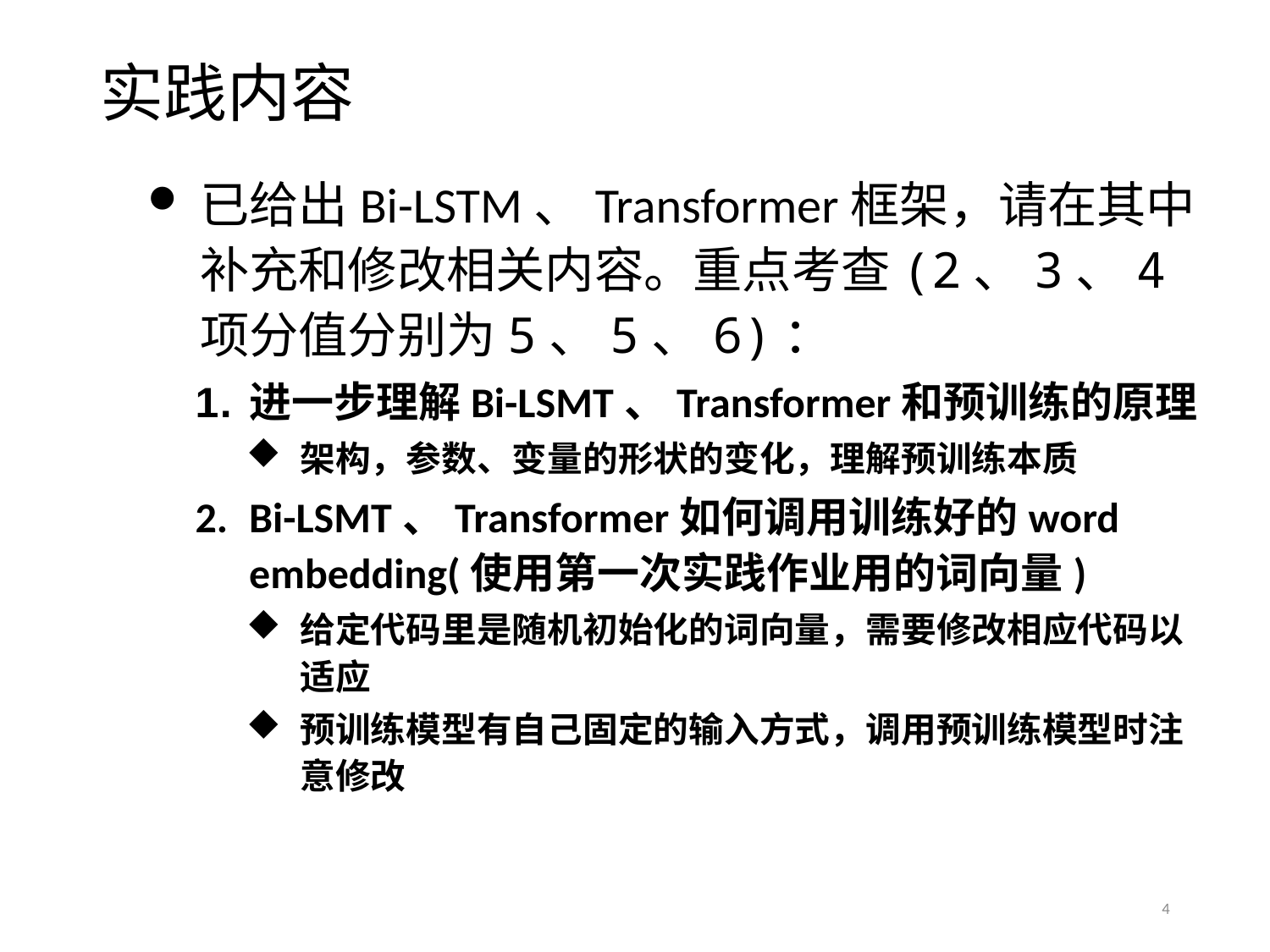

# 实践内容
已给出Bi-LSTM、Transformer框架，请在其中补充和修改相关内容。重点考查(2、3、4项分值分别为5、5、6)：
进一步理解Bi-LSMT、Transformer和预训练的原理
架构，参数、变量的形状的变化，理解预训练本质
Bi-LSMT、Transformer如何调用训练好的word embedding(使用第一次实践作业用的词向量)
给定代码里是随机初始化的词向量，需要修改相应代码以适应
预训练模型有自己固定的输入方式，调用预训练模型时注意修改

4